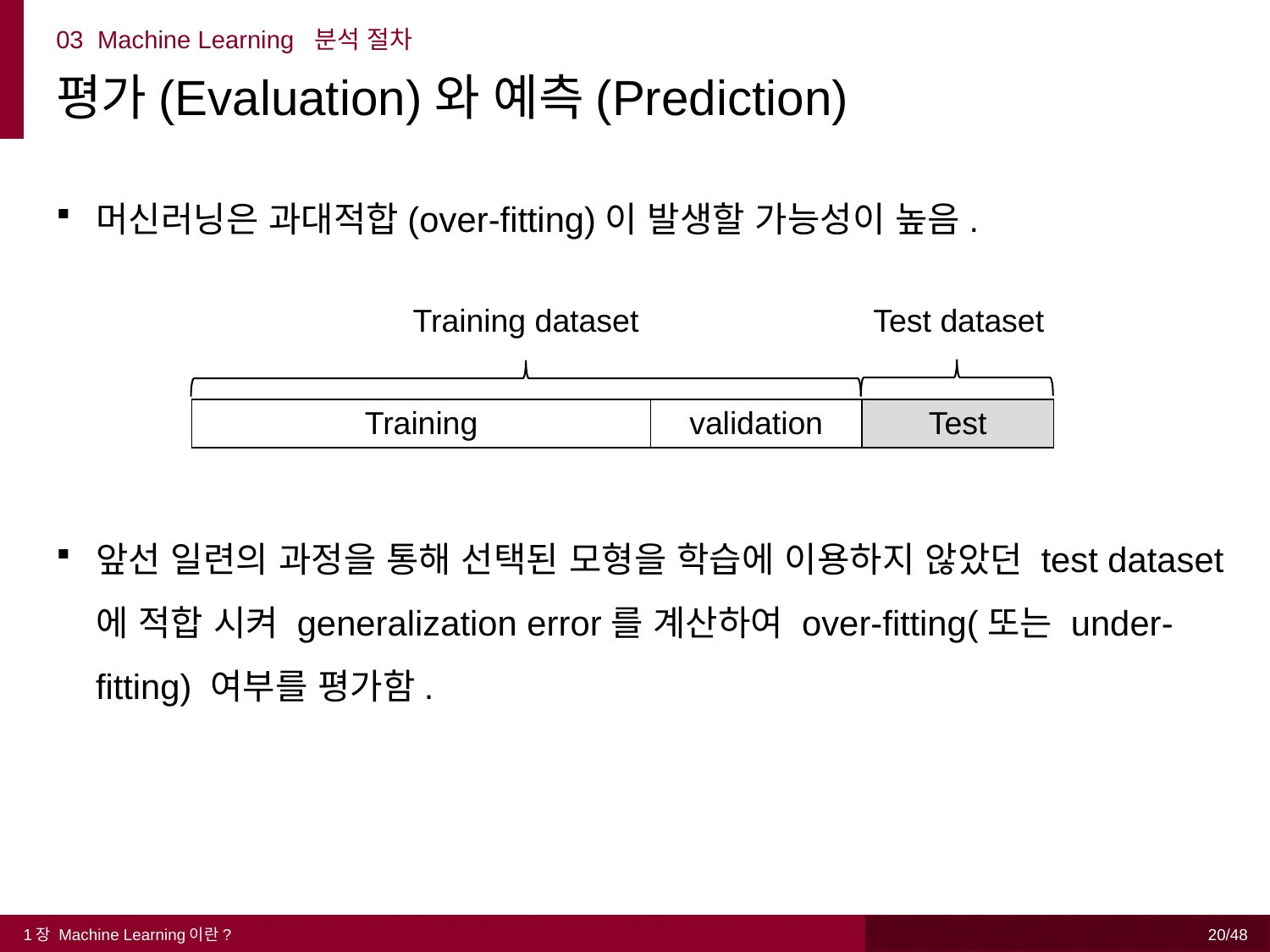

03  Machine Learning  분석 절차
평가(Evaluation)와 예측(Prediction)
머신러닝은 과대적합(over-fitting)이 발생할 가능성이 높음.

Training dataset
Test dataset
| Training | validation | Test |
| --- | --- | --- |
앞선 일련의 과정을 통해 선택된 모형을 학습에 이용하지 않았던 test dataset에 적합 시켜 generalization error를 계산하여 over-fitting(또는 under-fitting) 여부를 평가함.
1장 Machine Learning이란?
20/48